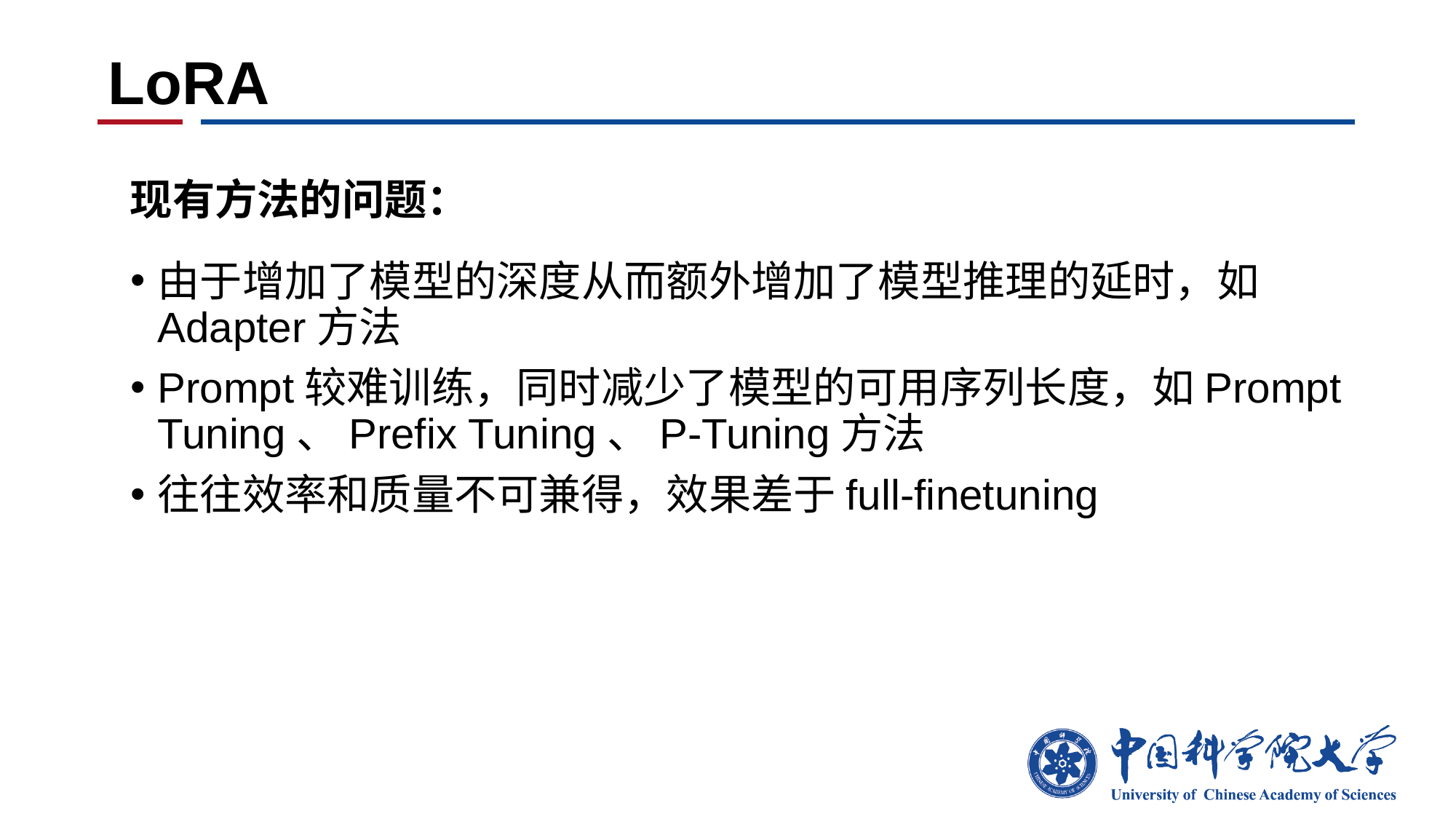

# LoRA
现有方法的问题：
由于增加了模型的深度从而额外增加了模型推理的延时，如Adapter方法
Prompt较难训练，同时减少了模型的可用序列长度，如Prompt Tuning、Prefix Tuning、P-Tuning方法
往往效率和质量不可兼得，效果差于full-finetuning